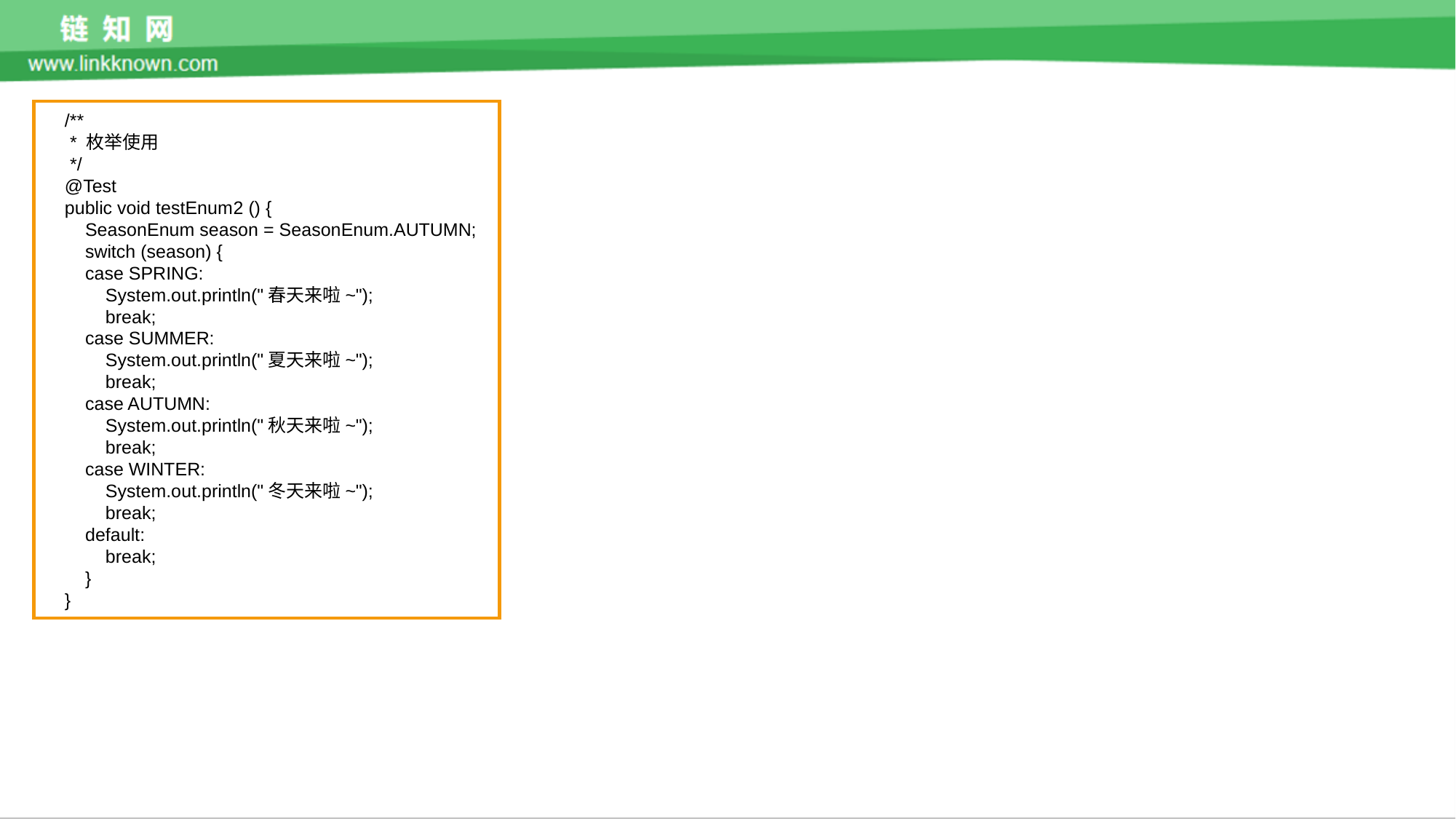

/**
     * 枚举使用
     */
    @Test
    public void testEnum2 () {
        SeasonEnum season = SeasonEnum.AUTUMN;
        switch (season) {
        case SPRING:
            System.out.println("春天来啦~");
            break;
        case SUMMER:
            System.out.println("夏天来啦~");
            break;
        case AUTUMN:
            System.out.println("秋天来啦~");
            break;
        case WINTER:
            System.out.println("冬天来啦~");
            break;
        default:
            break;
        }
    }